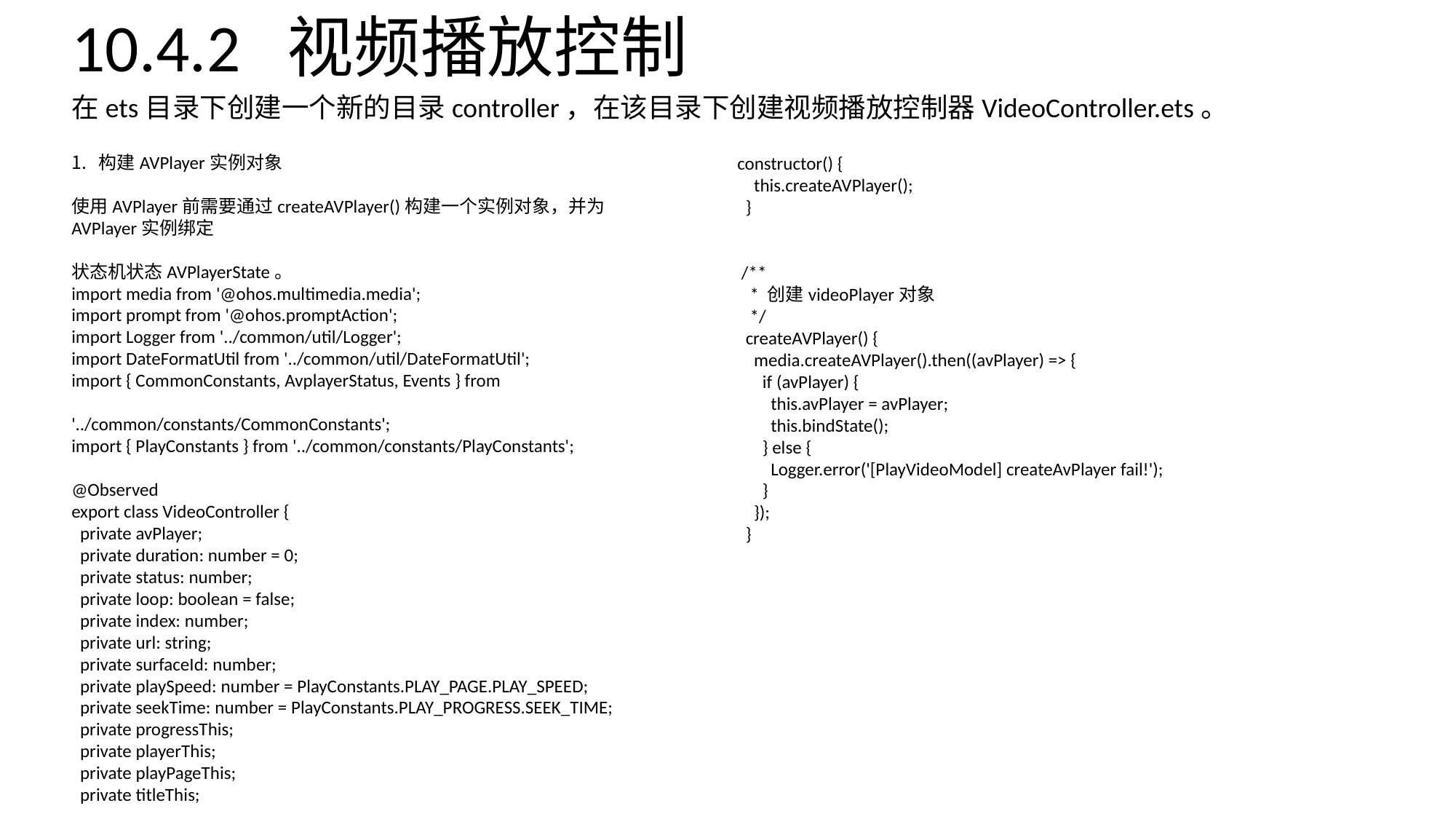

# 10.4.2  视频播放控制
在ets目录下创建一个新的目录controller，在该目录下创建视频播放控制器VideoController.ets。
构建AVPlayer实例对象

使用AVPlayer前需要通过createAVPlayer()构建一个实例对象，并为AVPlayer实例绑定

状态机状态AVPlayerState。
import media from '@ohos.multimedia.media';
import prompt from '@ohos.promptAction';
import Logger from '../common/util/Logger';
import DateFormatUtil from '../common/util/DateFormatUtil';
import { CommonConstants, AvplayerStatus, Events } from

'../common/constants/CommonConstants';
import { PlayConstants } from '../common/constants/PlayConstants';

@Observed
export class VideoController {
  private avPlayer;
  private duration: number = 0;
  private status: number;
  private loop: boolean = false;
  private index: number;
  private url: string;
  private surfaceId: number;
  private playSpeed: number = PlayConstants.PLAY_PAGE.PLAY_SPEED;
  private seekTime: number = PlayConstants.PLAY_PROGRESS.SEEK_TIME;
  private progressThis;
  private playerThis;
  private playPageThis;
  private titleThis;

constructor() {
    this.createAVPlayer();
  }

 /**
   * 创建videoPlayer对象
   */
  createAVPlayer() {
    media.createAVPlayer().then((avPlayer) => {
      if (avPlayer) {
        this.avPlayer = avPlayer;
        this.bindState();
      } else {
        Logger.error('[PlayVideoModel] createAvPlayer fail!');
      }
    });
  }